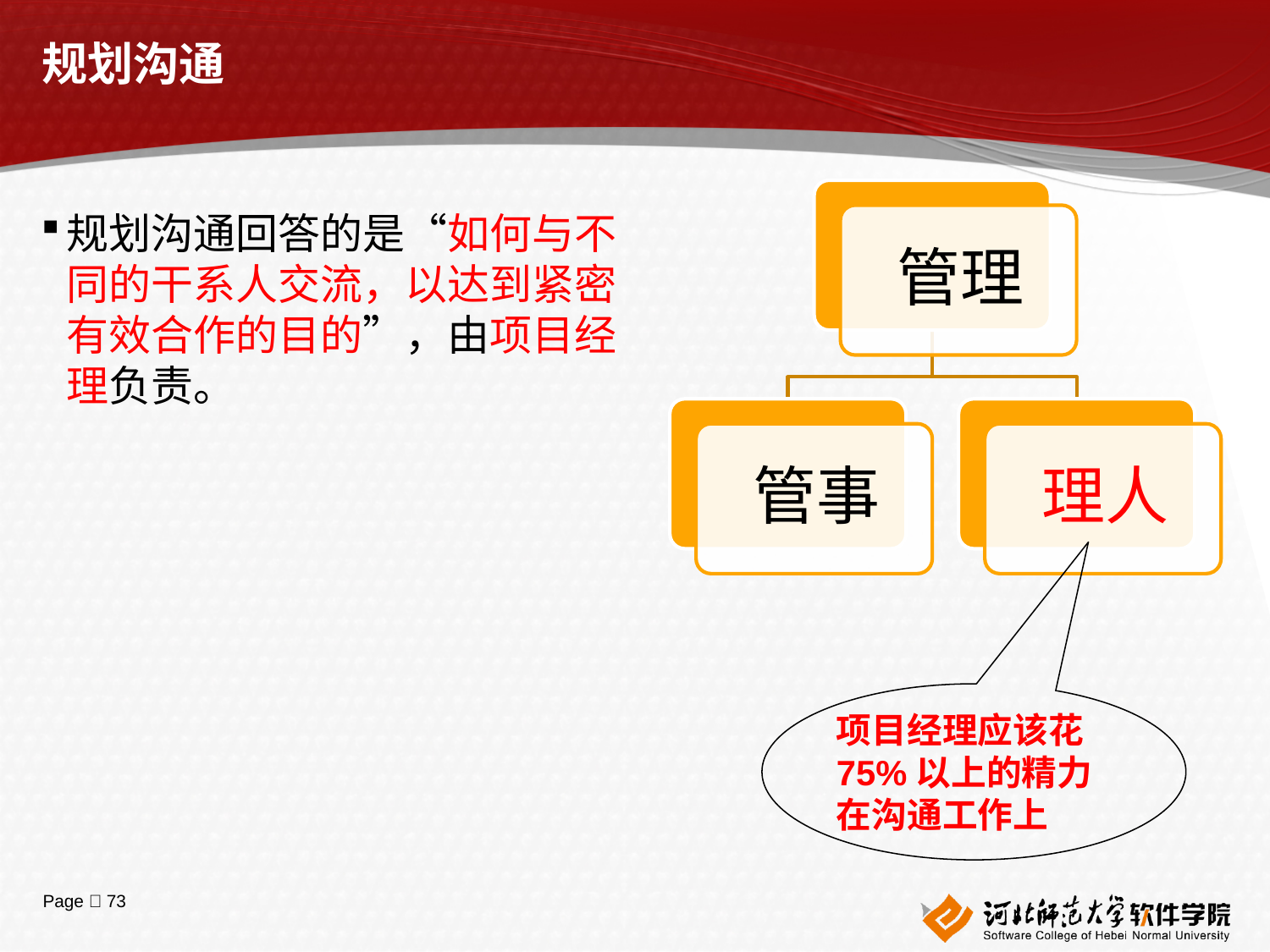

# 规划沟通
管理
管事
理人
规划沟通回答的是“如何与不同的干系人交流，以达到紧密有效合作的目的”，由项目经理负责。
项目经理应该花
75%以上的精力
在沟通工作上